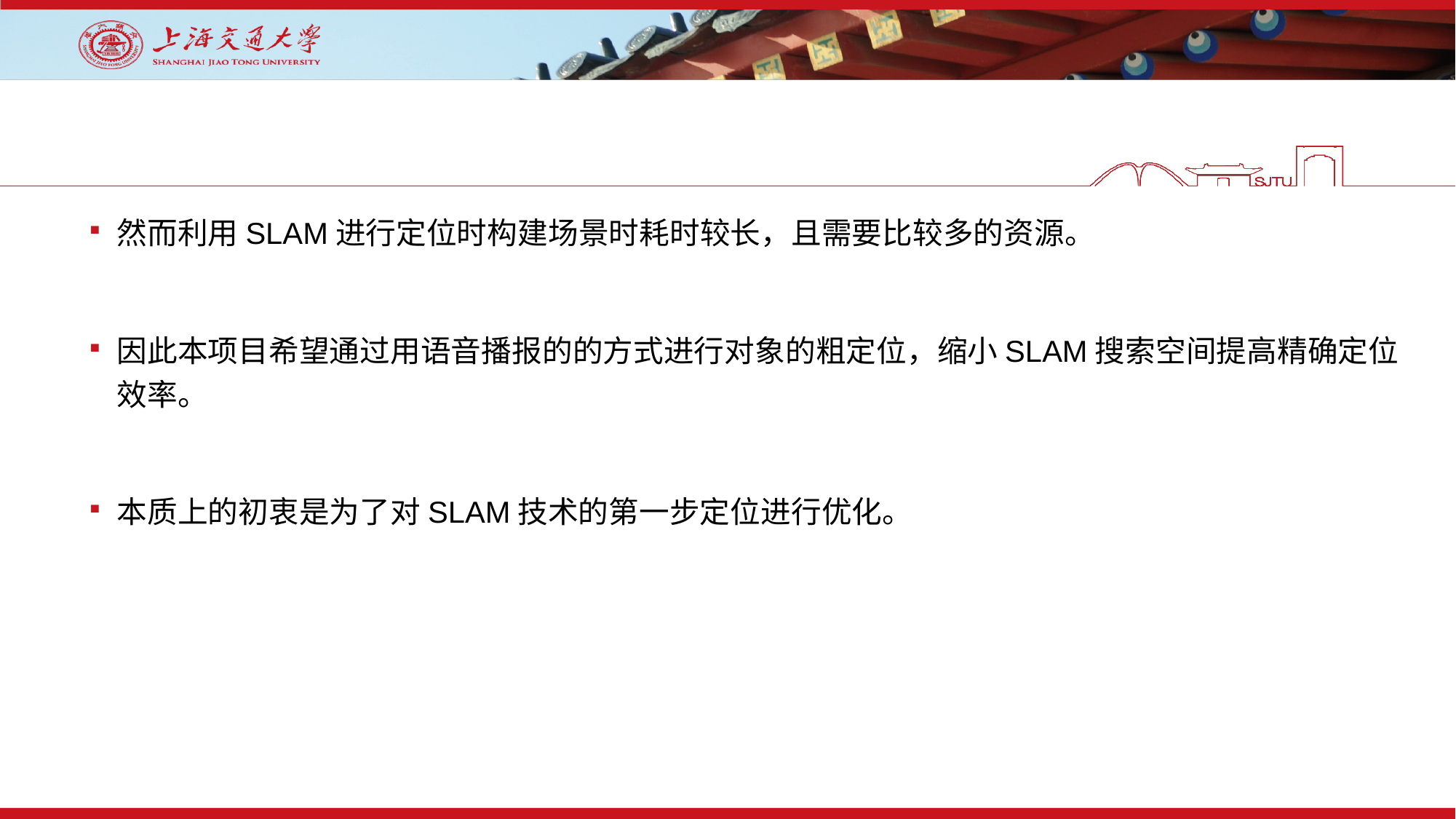

#
然而利用SLAM进行定位时构建场景时耗时较长，且需要比较多的资源。

因此本项目希望通过用语音播报的的方式进行对象的粗定位，缩小SLAM搜索空间提高精确定位效率。

本质上的初衷是为了对SLAM技术的第一步定位进行优化。